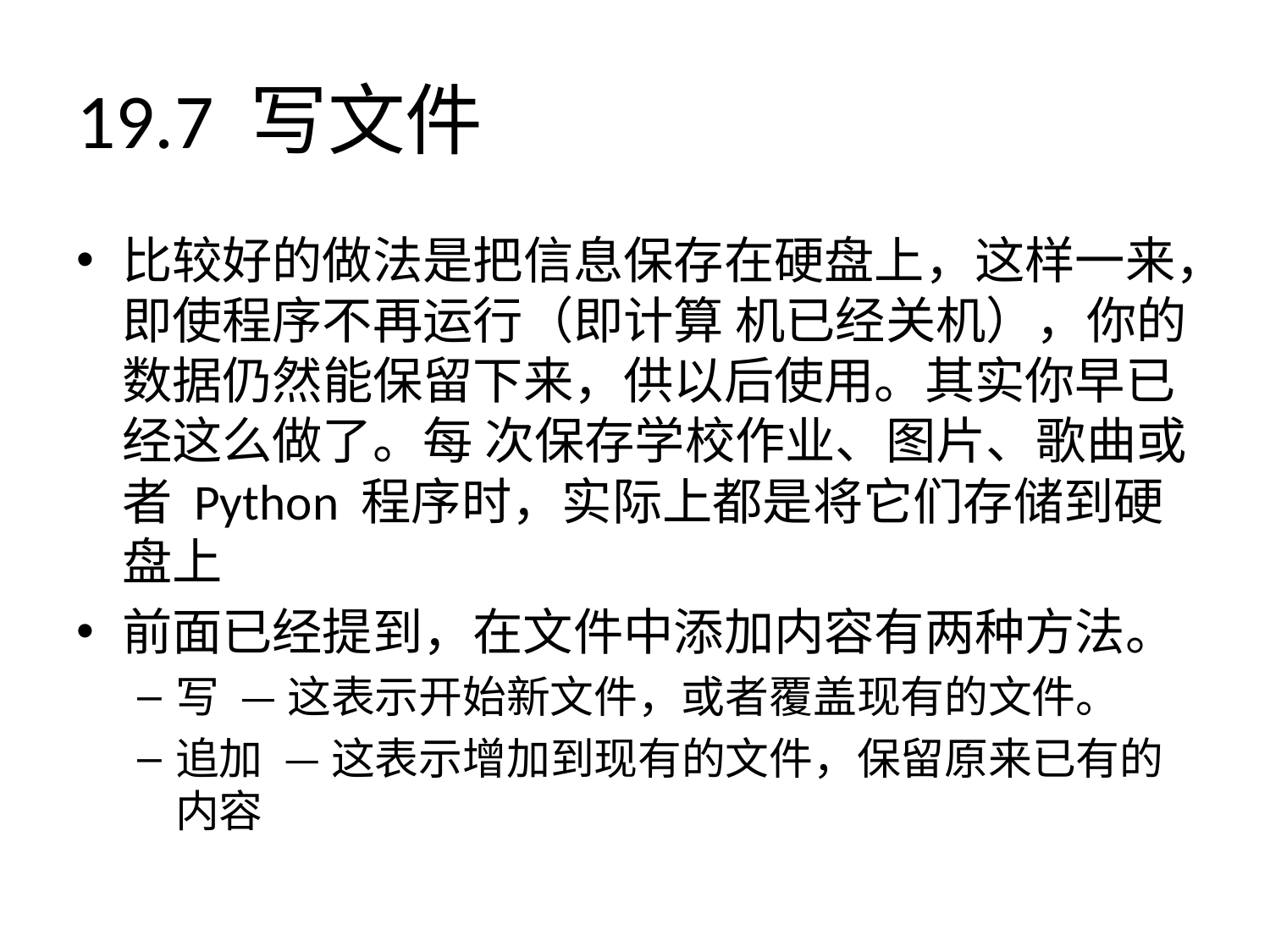

# 19.7 写文件
比较好的做法是把信息保存在硬盘上，这样一来，即使程序不再运行（即计算 机已经关机），你的数据仍然能保留下来，供以后使用。其实你早已经这么做了。每 次保存学校作业、图片、歌曲或者 Python 程序时，实际上都是将它们存储到硬盘上
前面已经提到，在文件中添加内容有两种方法。
写 —这表示开始新文件，或者覆盖现有的文件。
追加 —这表示增加到现有的文件，保留原来已有的内容